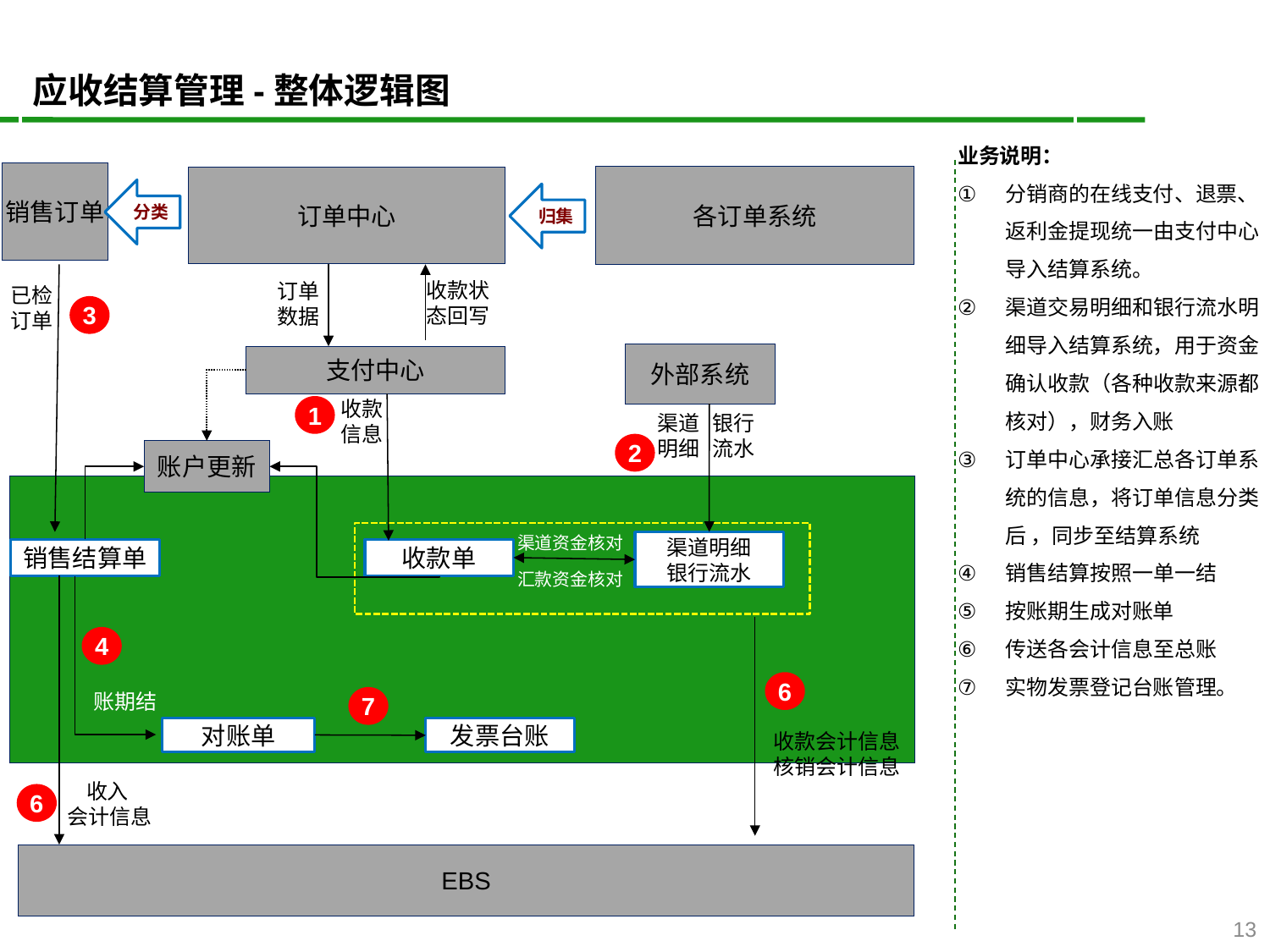

应收结算管理-整体逻辑图
业务说明：
分销商的在线支付、退票、返利金提现统一由支付中心导入结算系统。
渠道交易明细和银行流水明细导入结算系统，用于资金确认收款（各种收款来源都核对），财务入账
订单中心承接汇总各订单系统的信息，将订单信息分类后 ，同步至结算系统
销售结算按照一单一结
按账期生成对账单
传送各会计信息至总账
实物发票登记台账管理。
销售订单
各订单系统
订单中心
分类
归集
收款状态回写
订单
数据
已检
订单
3
外部系统
支付中心
收款信息
1
渠道明细
银行流水
2
账户更新

渠道资金核对
渠道明细
银行流水
销售结算单
收款单
汇款资金核对
4
6
账期结
7
对账单
发票台账
收款会计信息
核销会计信息
   收入
会计信息
6
EBS
13